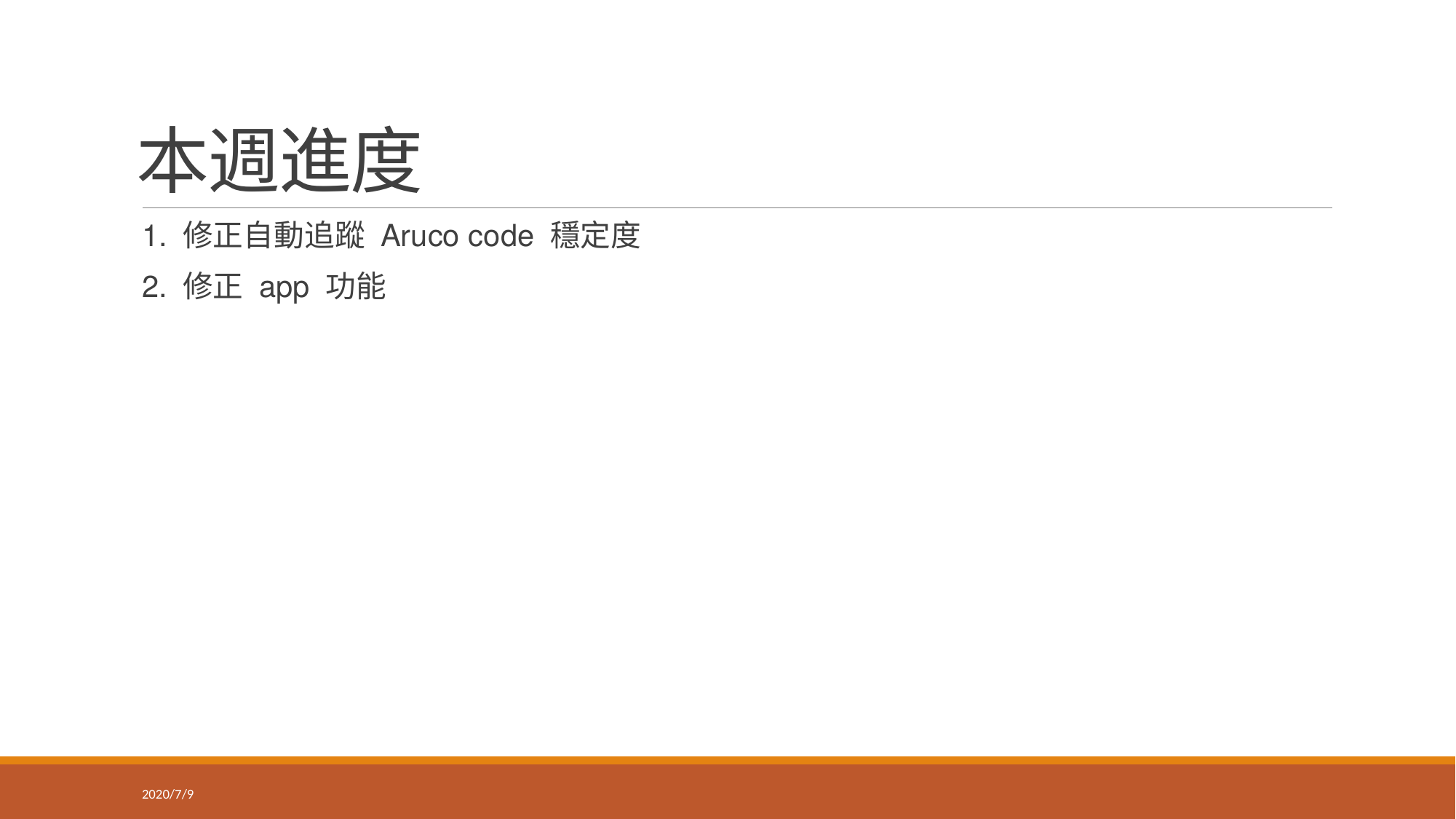

# 本週進度
1. 修正自動追蹤 Aruco code 穩定度
2. 修正 app 功能
2
2020/7/9